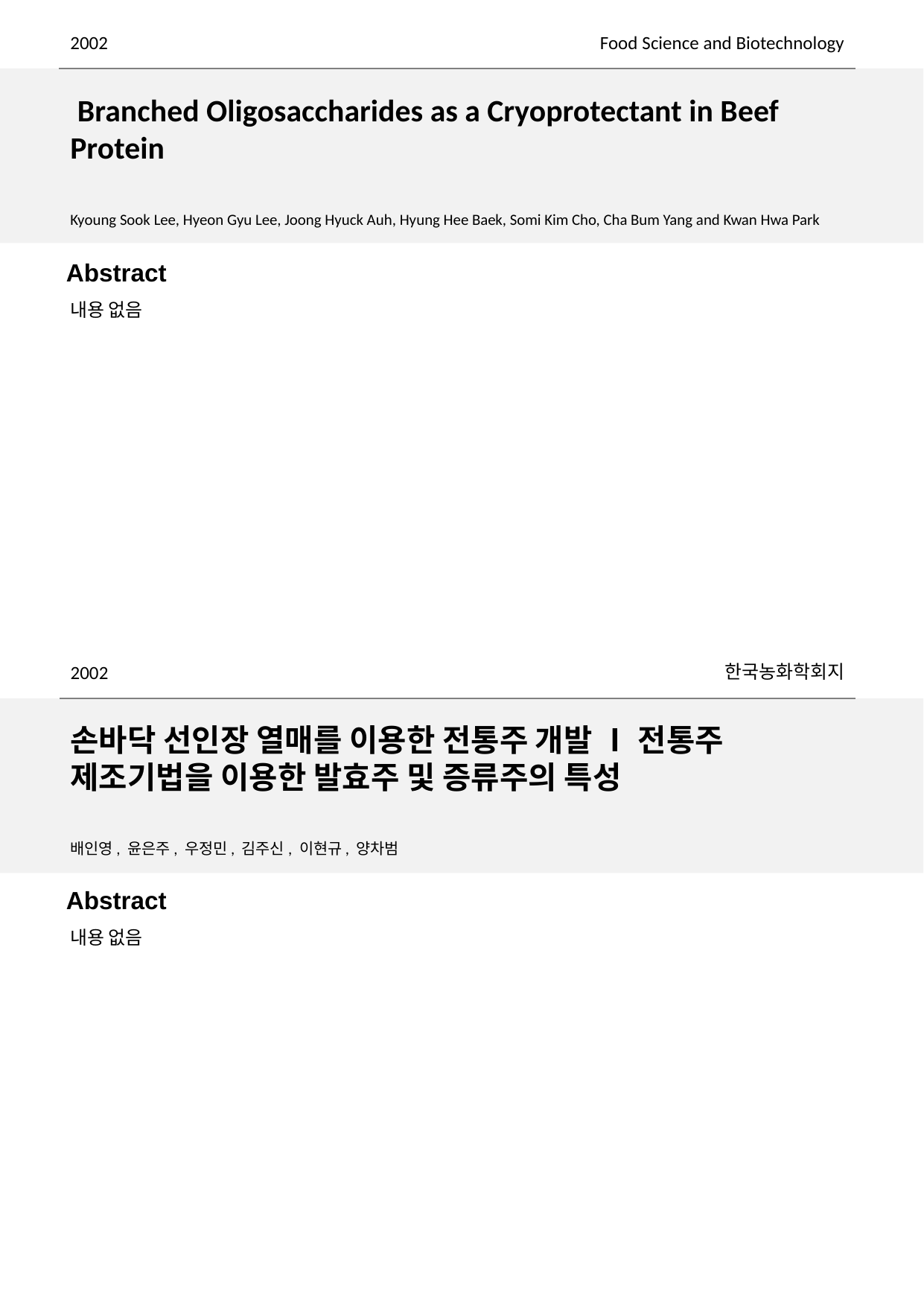

2002
Food Science and Biotechnology
 Branched Oligosaccharides as a Cryoprotectant in Beef Protein
Kyoung Sook Lee, Hyeon Gyu Lee, Joong Hyuck Auh, Hyung Hee Baek, Somi Kim Cho, Cha Bum Yang and Kwan Hwa Park
내용 없음
한국농화학회지
2002
손바닥 선인장 열매를 이용한 전통주 개발 Ⅰ 전통주 제조기법을 이용한 발효주 및 증류주의 특성
배인영, 윤은주, 우정민, 김주신, 이현규, 양차범
내용 없음